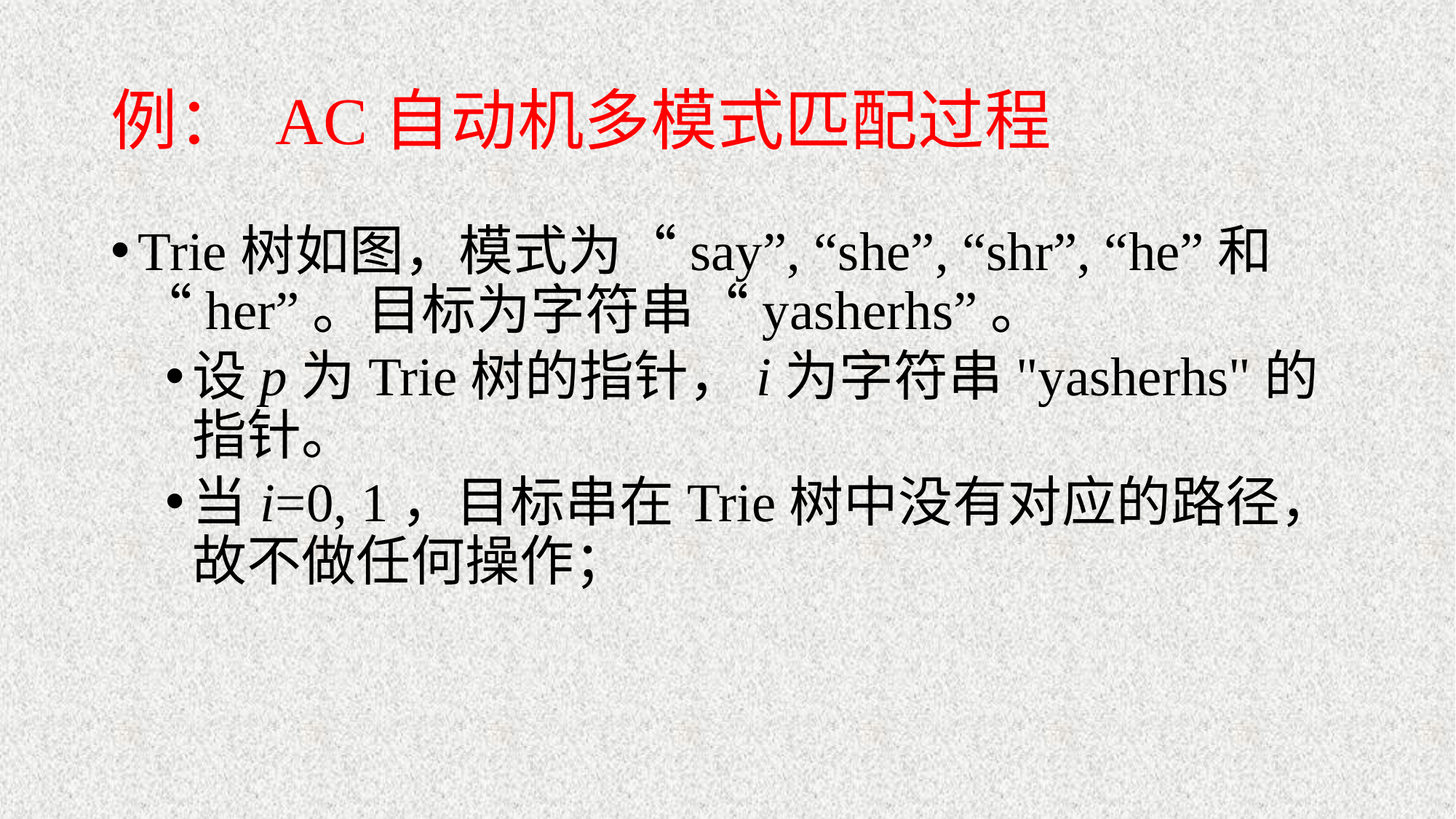

# 例： AC自动机多模式匹配过程
Trie树如图，模式为“say”, “she”, “shr”, “he”和“her”。目标为字符串“yasherhs”。
设p为Trie树的指针，i为字符串"yasherhs"的指针。
当i=0, 1，目标串在Trie树中没有对应的路径，故不做任何操作；